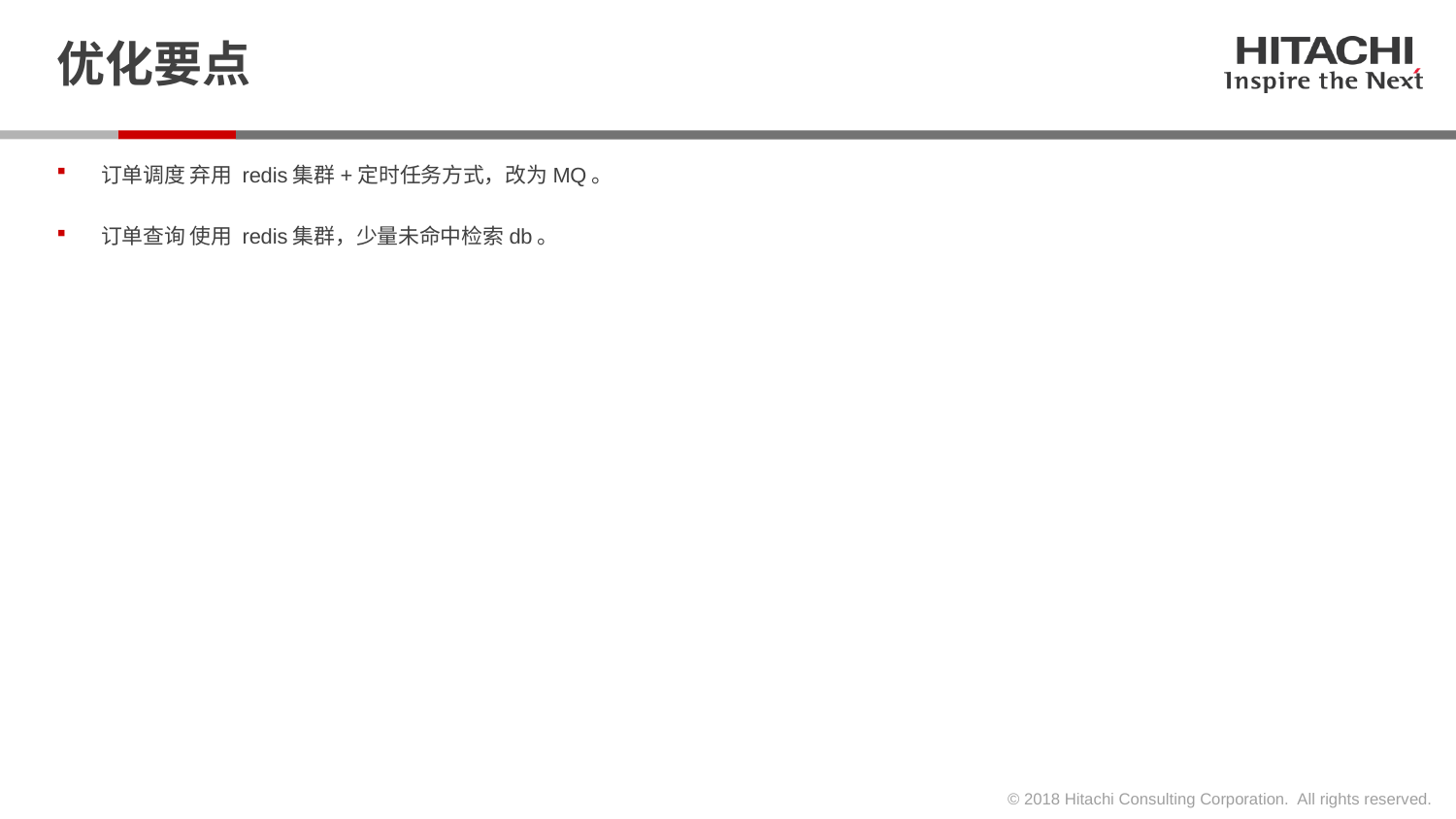

# 优化要点
订单调度 弃用 redis集群+定时任务方式，改为MQ。
订单查询 使用 redis集群，少量未命中检索db。